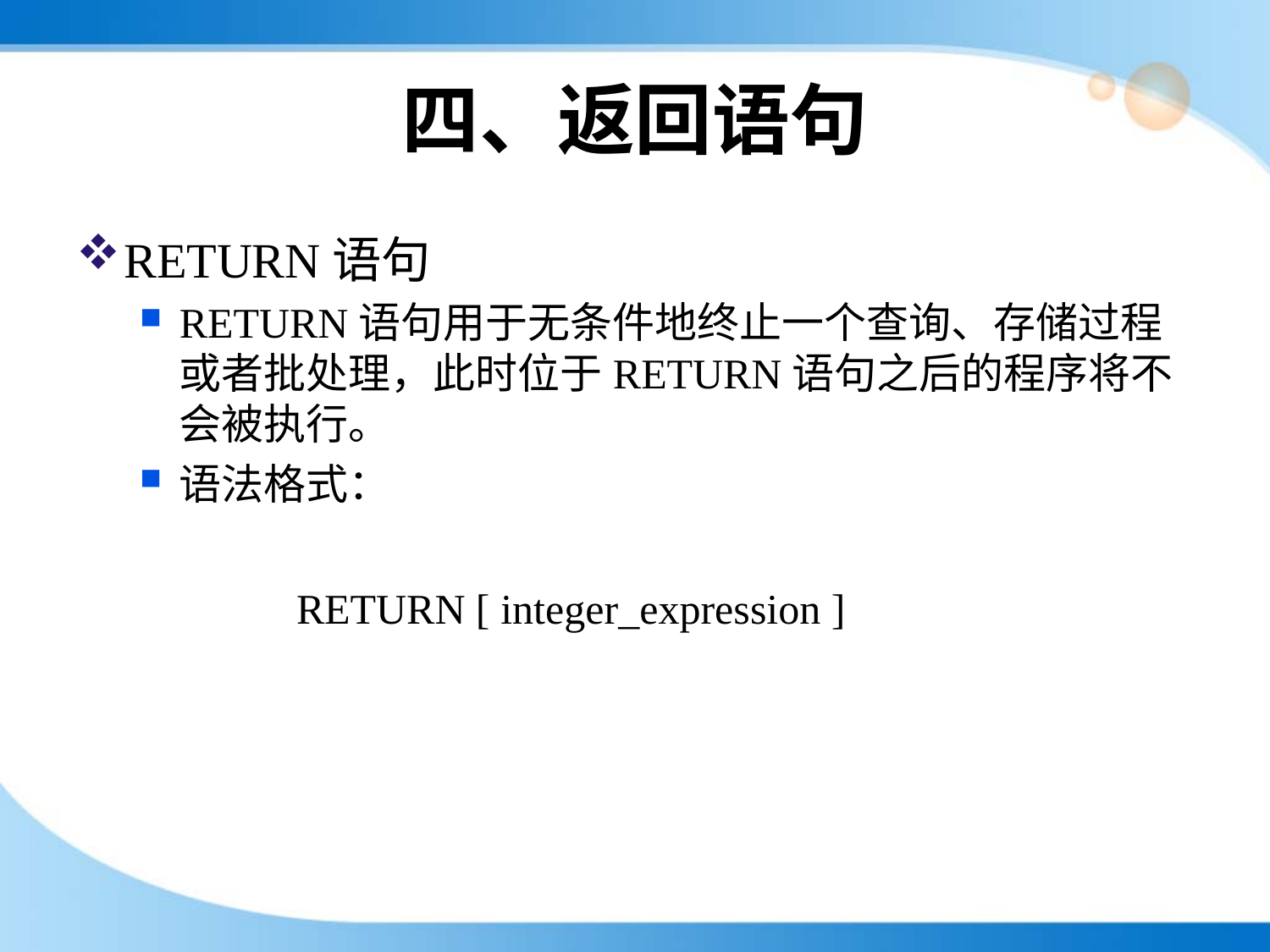

# 四、返回语句
RETURN语句
RETURN语句用于无条件地终止一个查询、存储过程或者批处理，此时位于RETURN语句之后的程序将不会被执行。
语法格式：
RETURN [ integer_expression ]